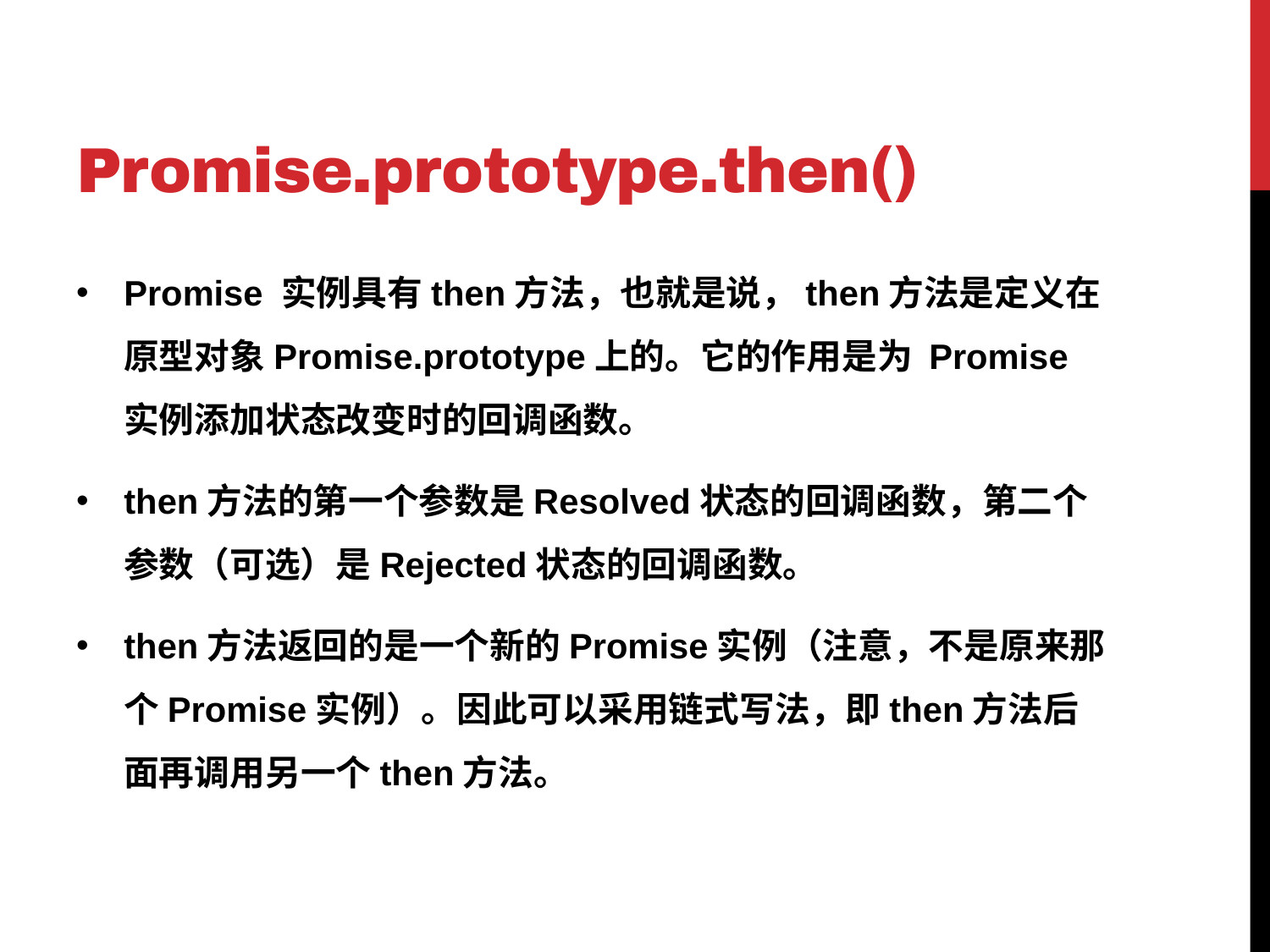

# Promise.prototype.then()
Promise 实例具有then方法，也就是说，then方法是定义在原型对象Promise.prototype上的。它的作用是为 Promise 实例添加状态改变时的回调函数。
then方法的第一个参数是Resolved状态的回调函数，第二个参数（可选）是Rejected状态的回调函数。
then方法返回的是一个新的Promise实例（注意，不是原来那个Promise实例）。因此可以采用链式写法，即then方法后面再调用另一个then方法。